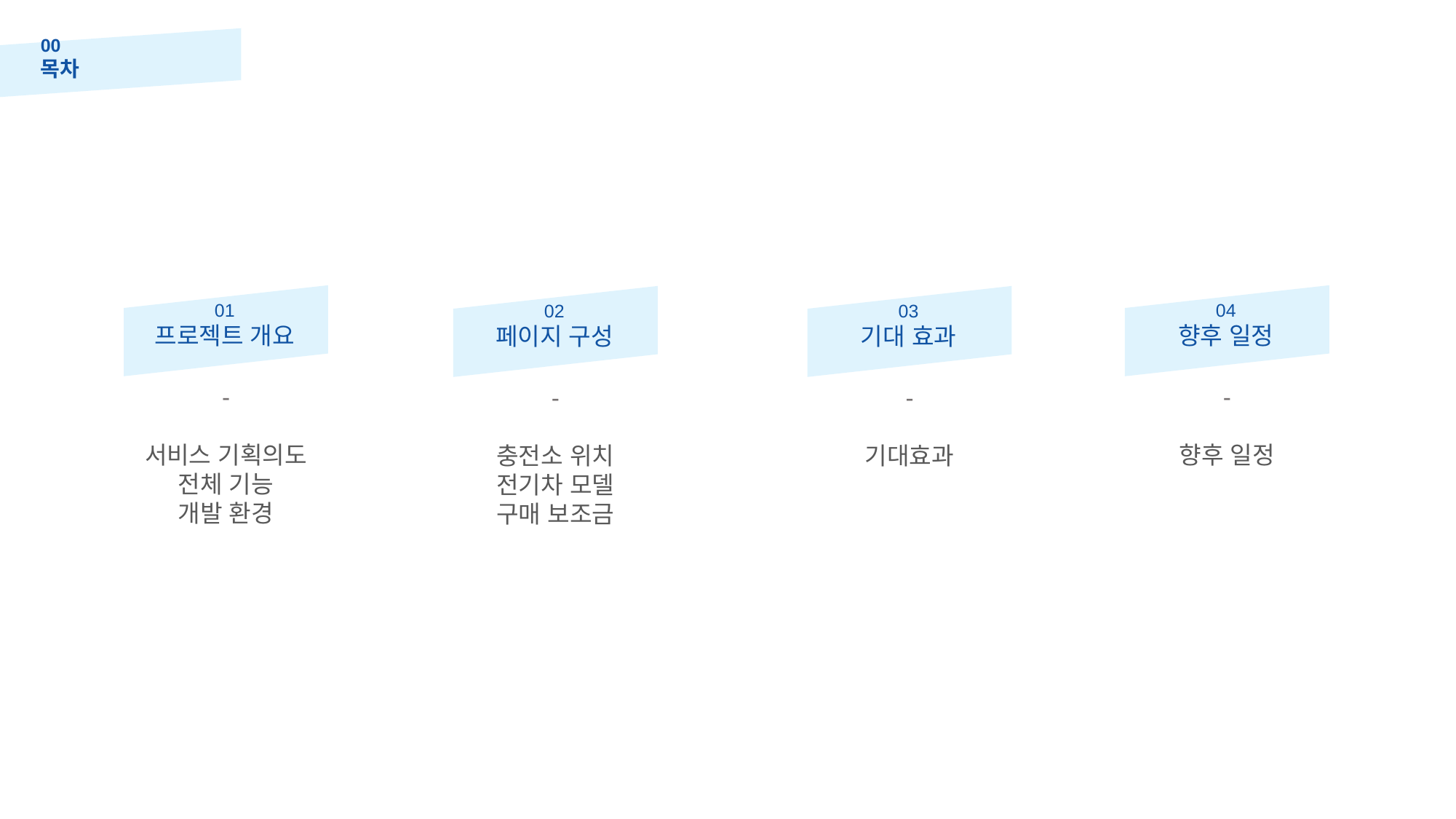

00
목차

04
향후 일정
-

향후 일정

01
프로젝트 개요
-

서비스 기획의도
전체 기능
개발 환경

02
페이지 구성
-

충전소 위치
전기차 모델
구매 보조금

03
기대 효과
-

기대효과